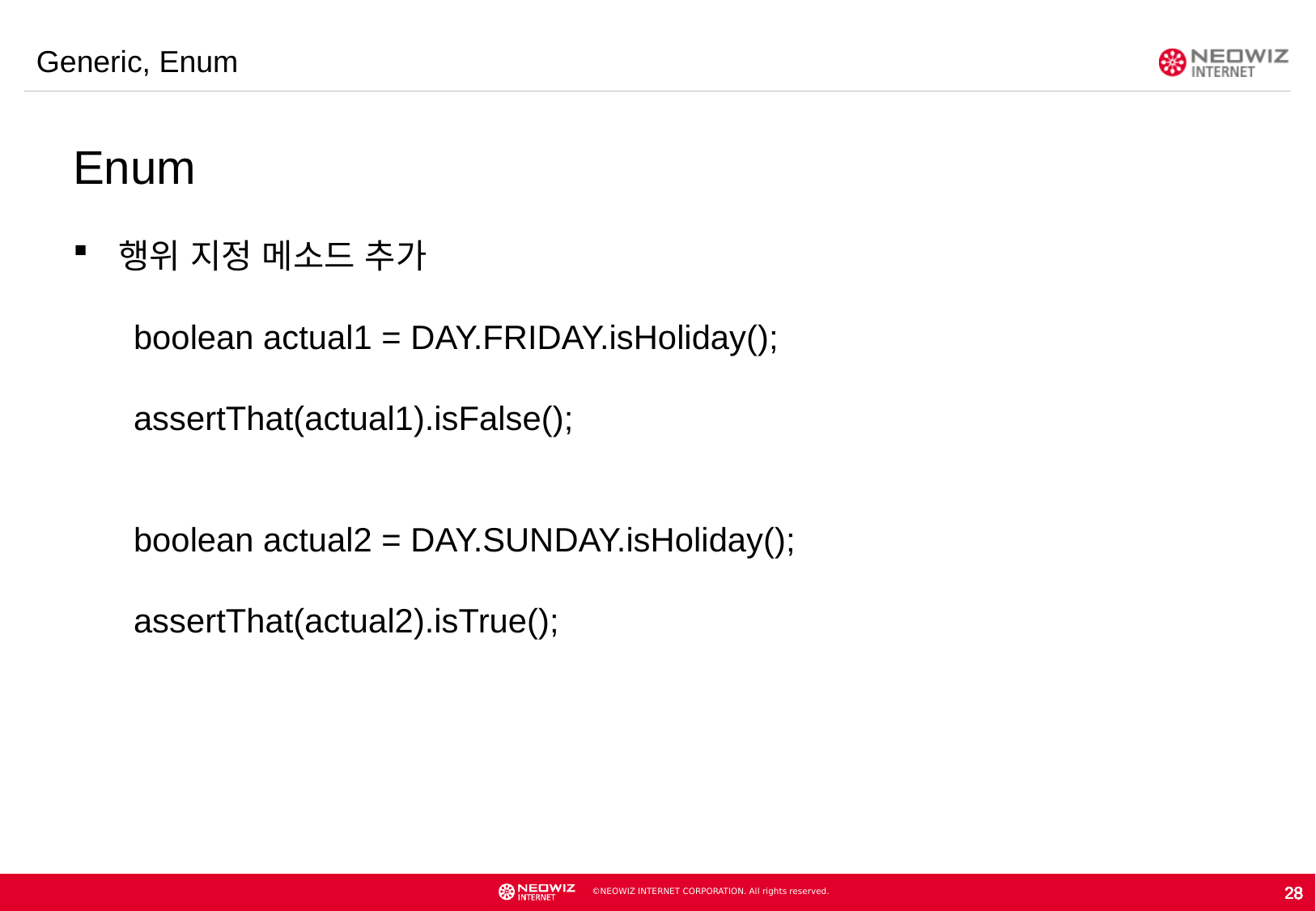

Generic, Enum

Enum

행위 지정 메소드 추가

boolean actual1 = DAY.FRIDAY.isHoliday();

assertThat(actual1).isFalse();

boolean actual2 = DAY.SUNDAY.isHoliday();

assertThat(actual2).isTrue();
28
28
28
28
28
28
28
28
28
28
28
28
28
28